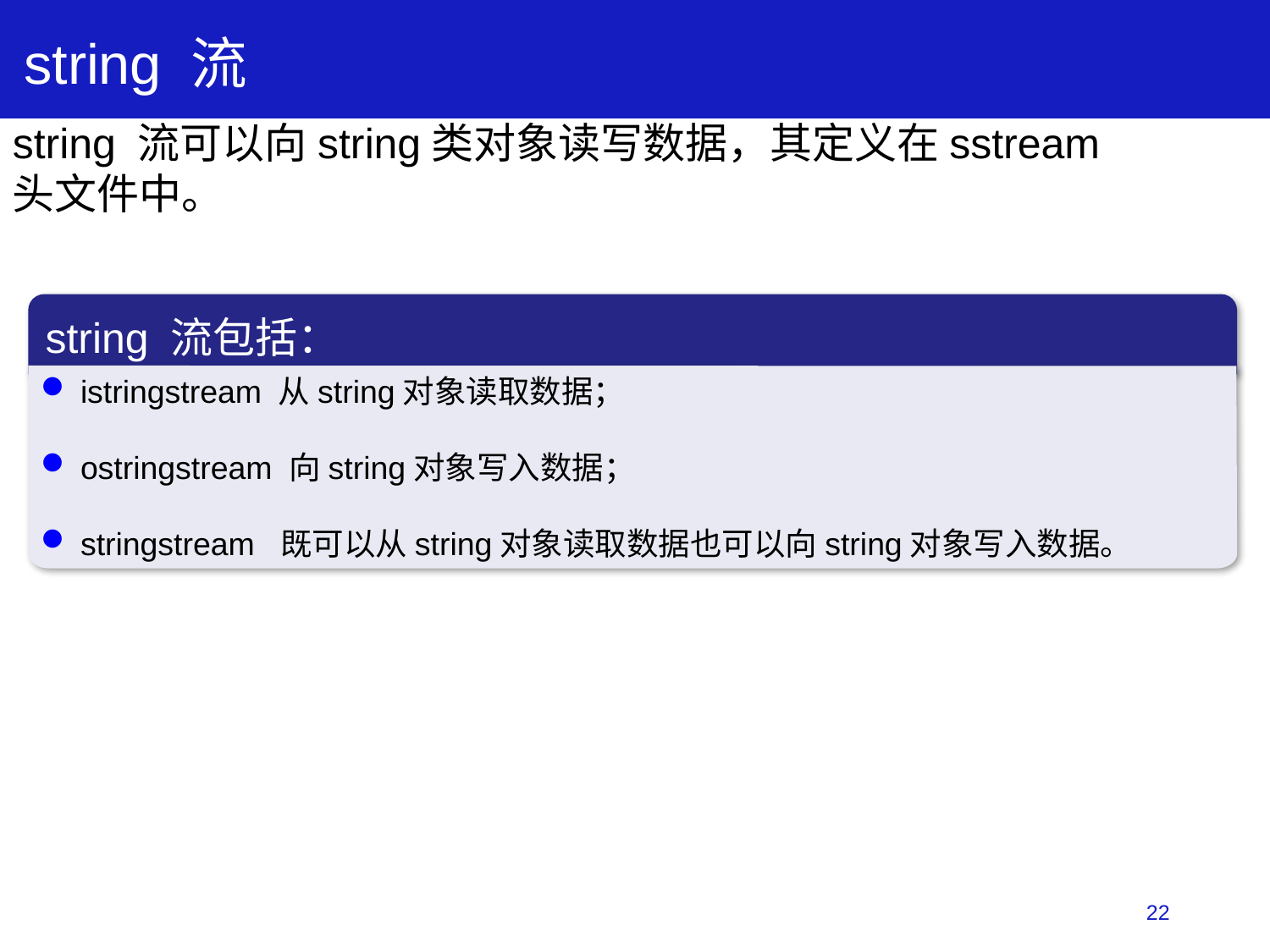

string 流
string 流可以向string类对象读写数据，其定义在sstream头文件中。
string 流包括：
istringstream 从string对象读取数据；

ostringstream 向string对象写入数据；

stringstream  既可以从string对象读取数据也可以向string对象写入数据。
22